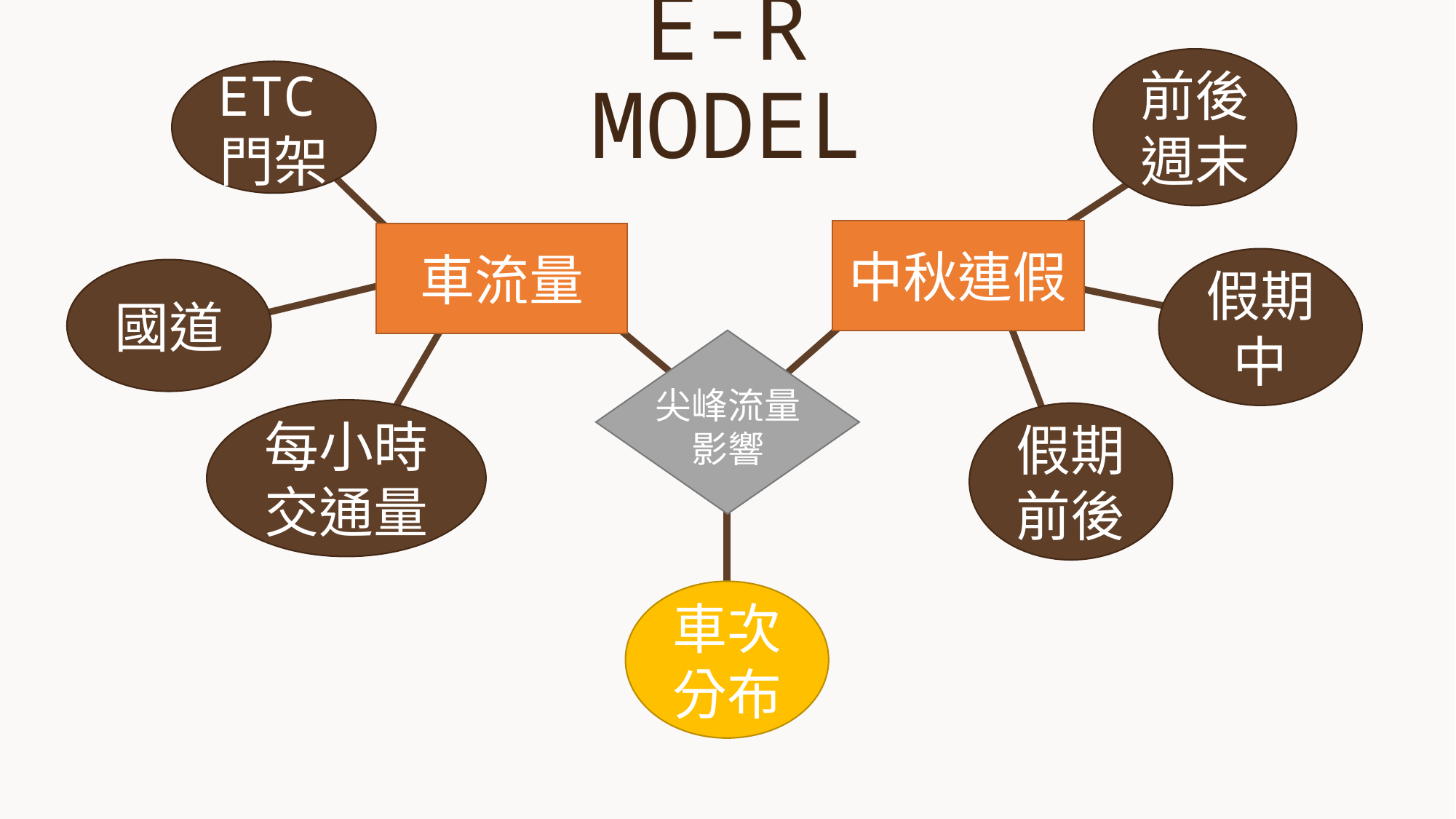

# E-R MODEL
前後週末
ETC門架
中秋連假
車流量
假期
中
國道

尖峰流量
影響
每小時交通量
假期
前後
車次分布